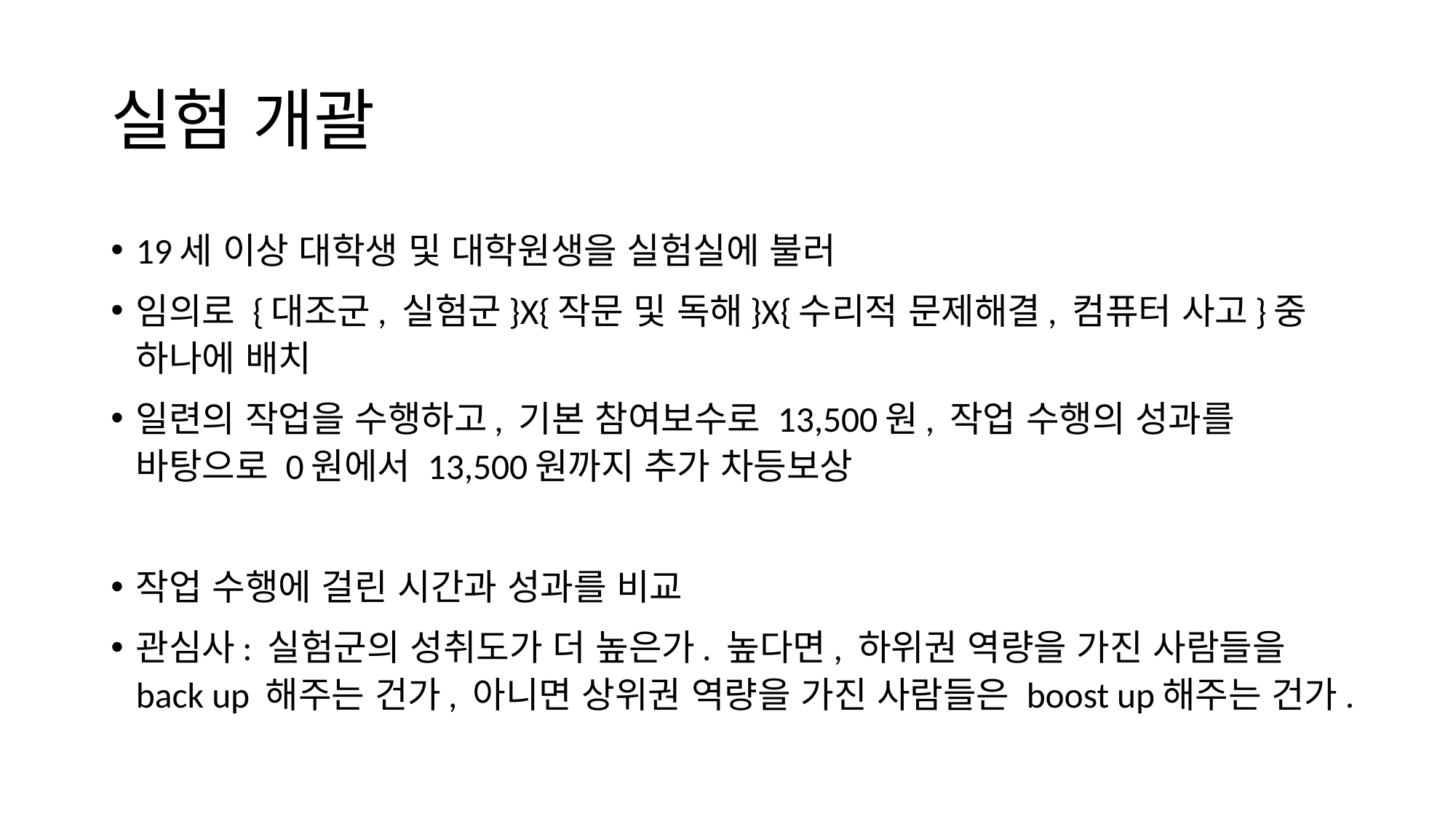

# 실험 개괄
19세 이상 대학생 및 대학원생을 실험실에 불러
임의로 {대조군, 실험군}X{작문 및 독해}X{수리적 문제해결, 컴퓨터 사고}중 하나에 배치
일련의 작업을 수행하고, 기본 참여보수로 13,500원, 작업 수행의 성과를 바탕으로 0원에서 13,500원까지 추가 차등보상

작업 수행에 걸린 시간과 성과를 비교
관심사: 실험군의 성취도가 더 높은가. 높다면, 하위권 역량을 가진 사람들을 back up 해주는 건가, 아니면 상위권 역량을 가진 사람들은 boost up해주는 건가.